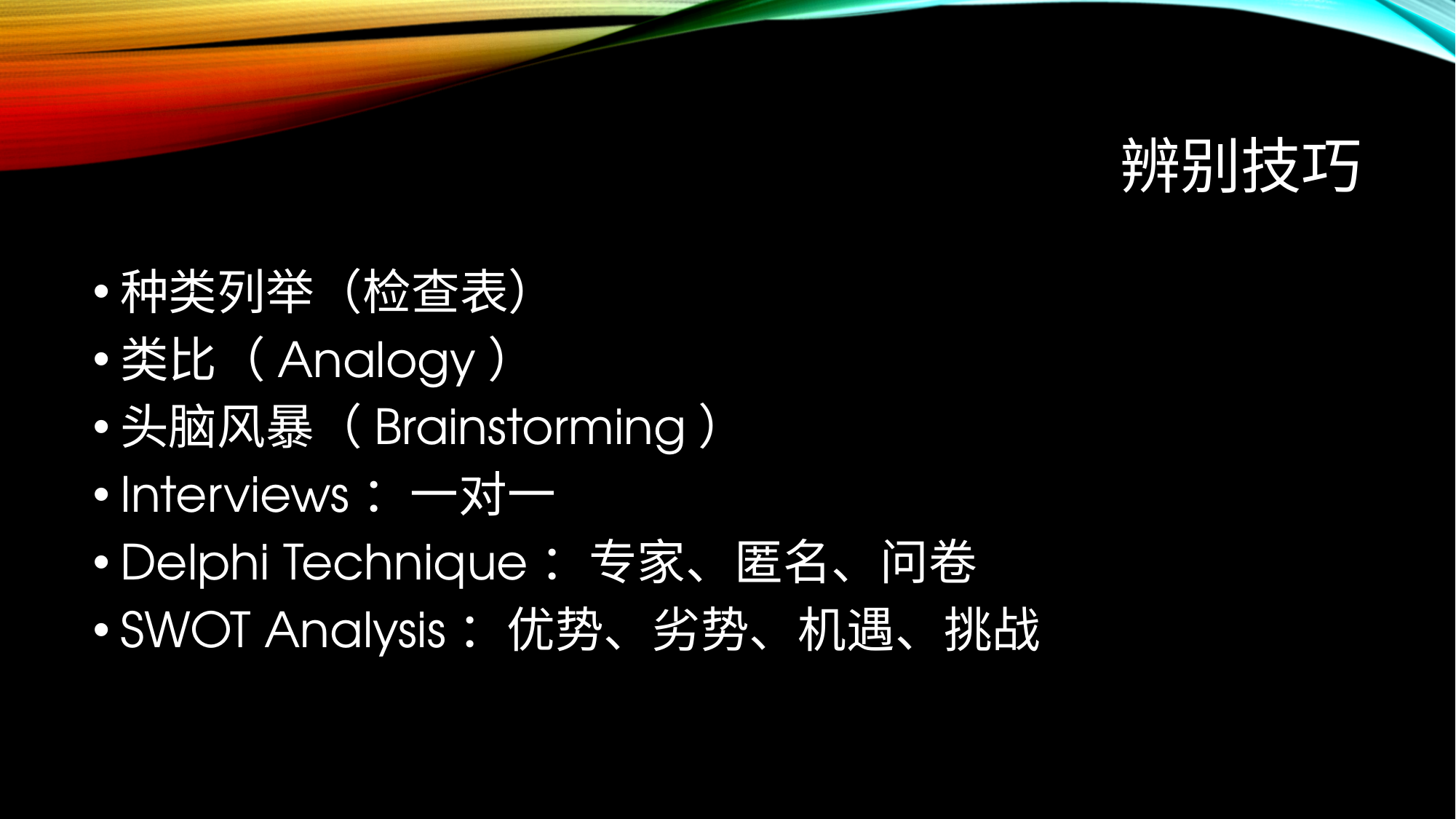

# 辨别技巧
种类列举（检查表）
类比（Analogy）
头脑风暴（Brainstorming）
Interviews：一对一
Delphi Technique：专家、匿名、问卷
SWOT Analysis：优势、劣势、机遇、挑战